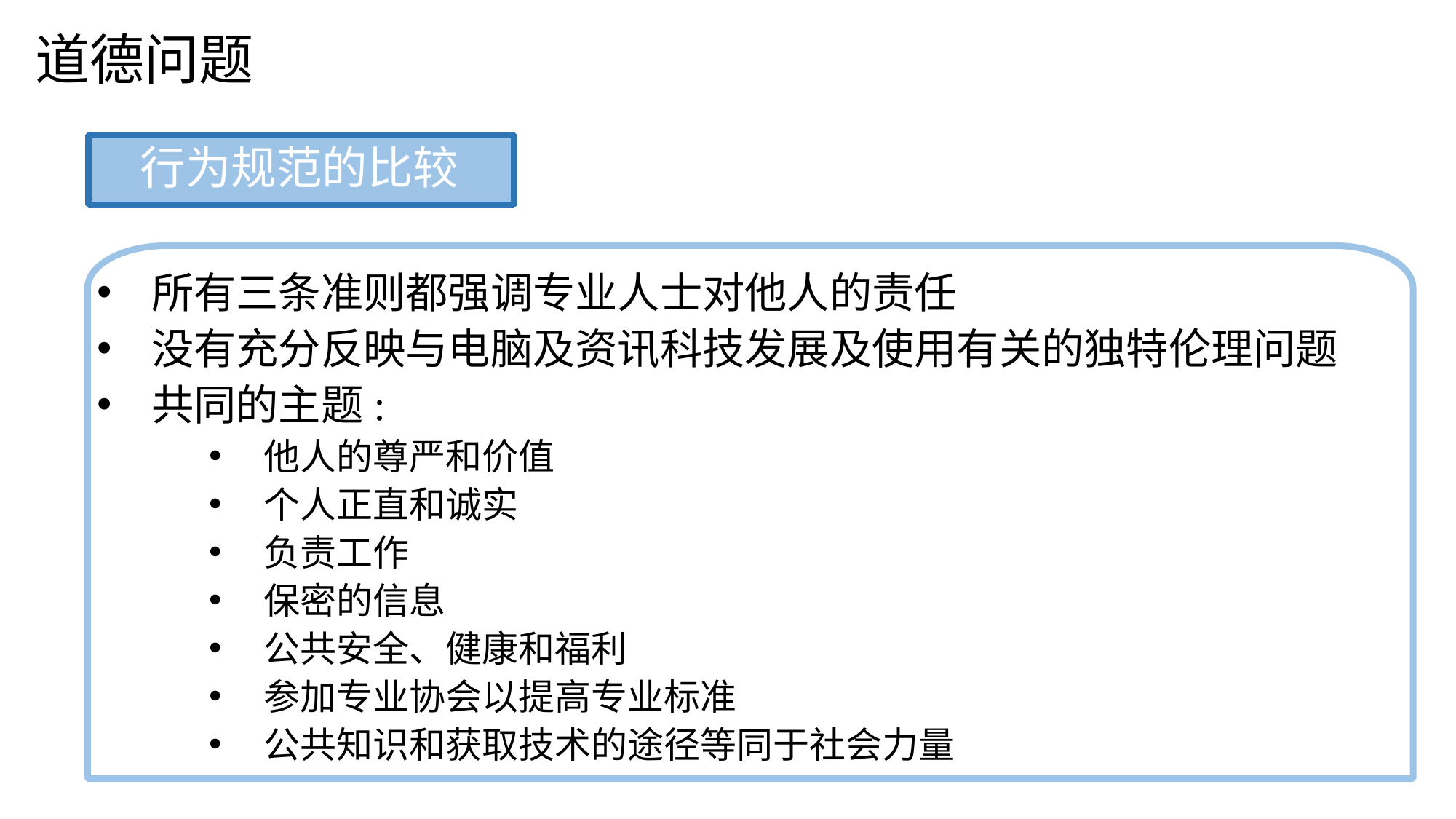

道德问题

行为规范的比较
所有三条准则都强调专业人士对他人的责任
没有充分反映与电脑及资讯科技发展及使用有关的独特伦理问题
共同的主题:
他人的尊严和价值
个人正直和诚实
负责工作
保密的信息
公共安全、健康和福利
参加专业协会以提高专业标准
公共知识和获取技术的途径等同于社会力量